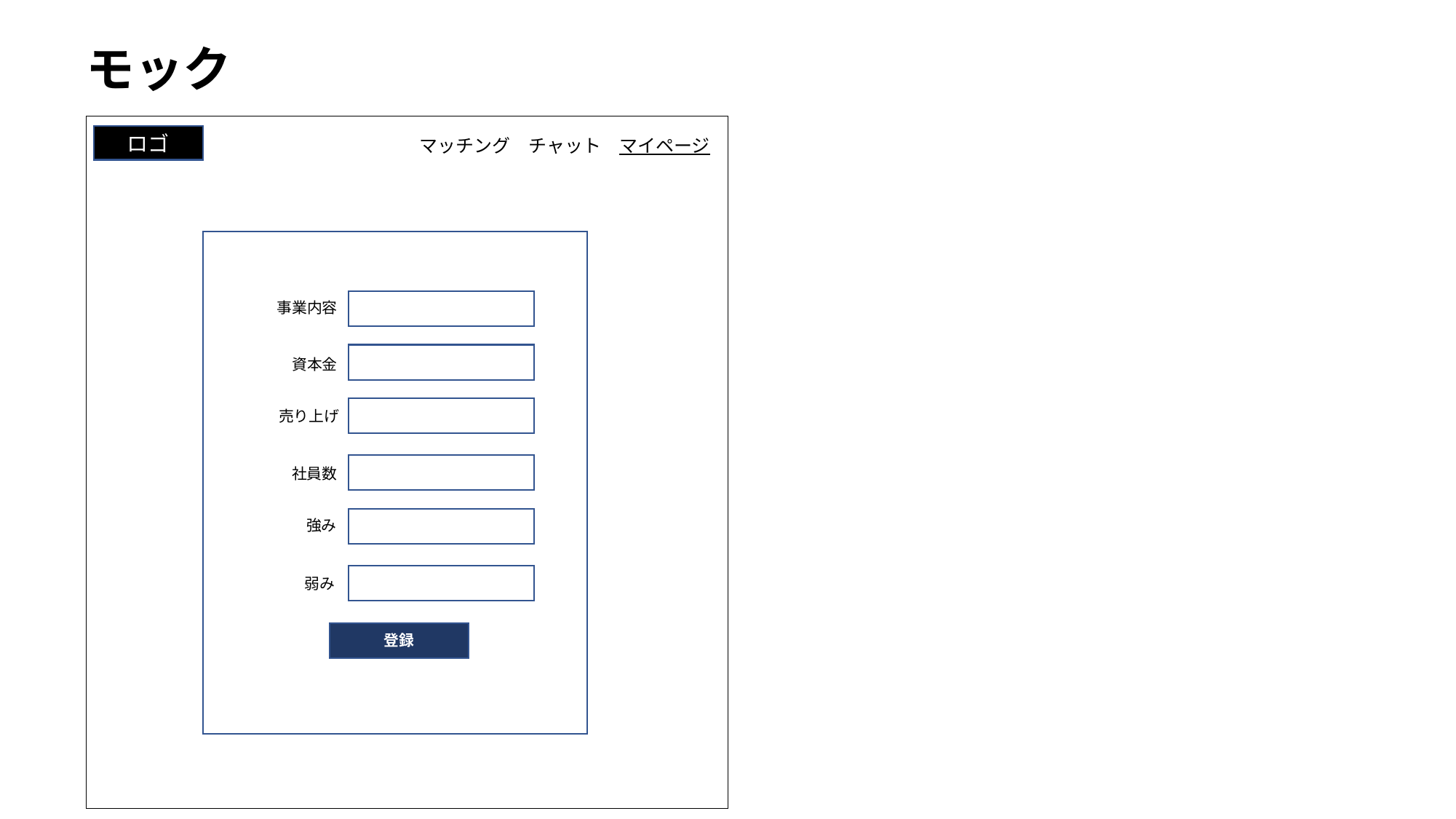

# モック

ロゴ
マッチング　チャット　マイページ

事業内容

資本金

売り上げ

社員数

強み

弱み
登録